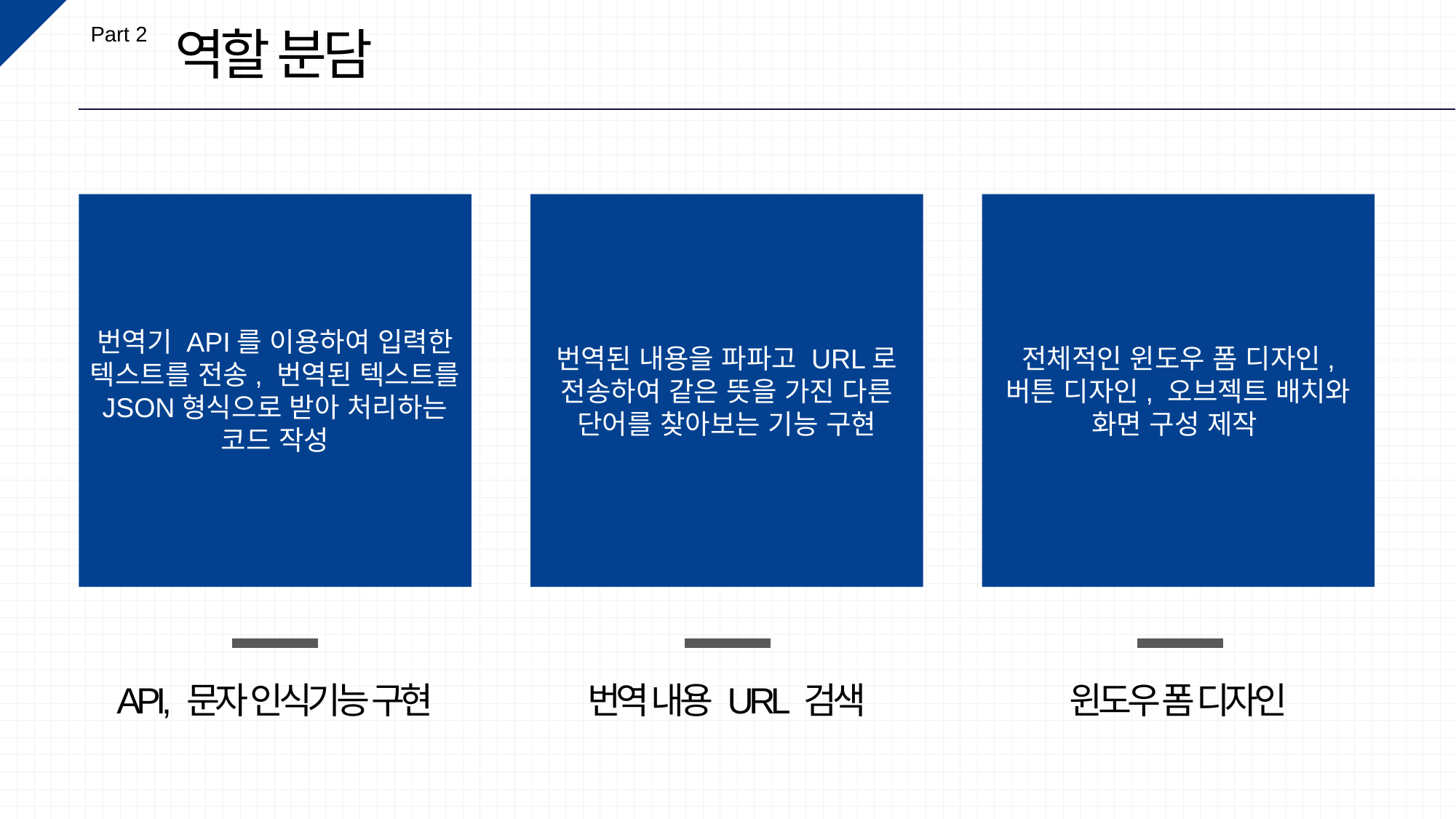

Part 2
역할 분담
번역기 API를 이용하여 입력한 텍스트를 전송, 번역된 텍스트를 JSON형식으로 받아 처리하는 코드 작성
번역된 내용을 파파고 URL로 전송하여 같은 뜻을 가진 다른 단어를 찾아보는 기능 구현
전체적인 윈도우 폼 디자인, 버튼 디자인, 오브젝트 배치와 화면 구성 제작
API, 문자 인식기능 구현
번역 내용 URL 검색
윈도우 폼 디자인